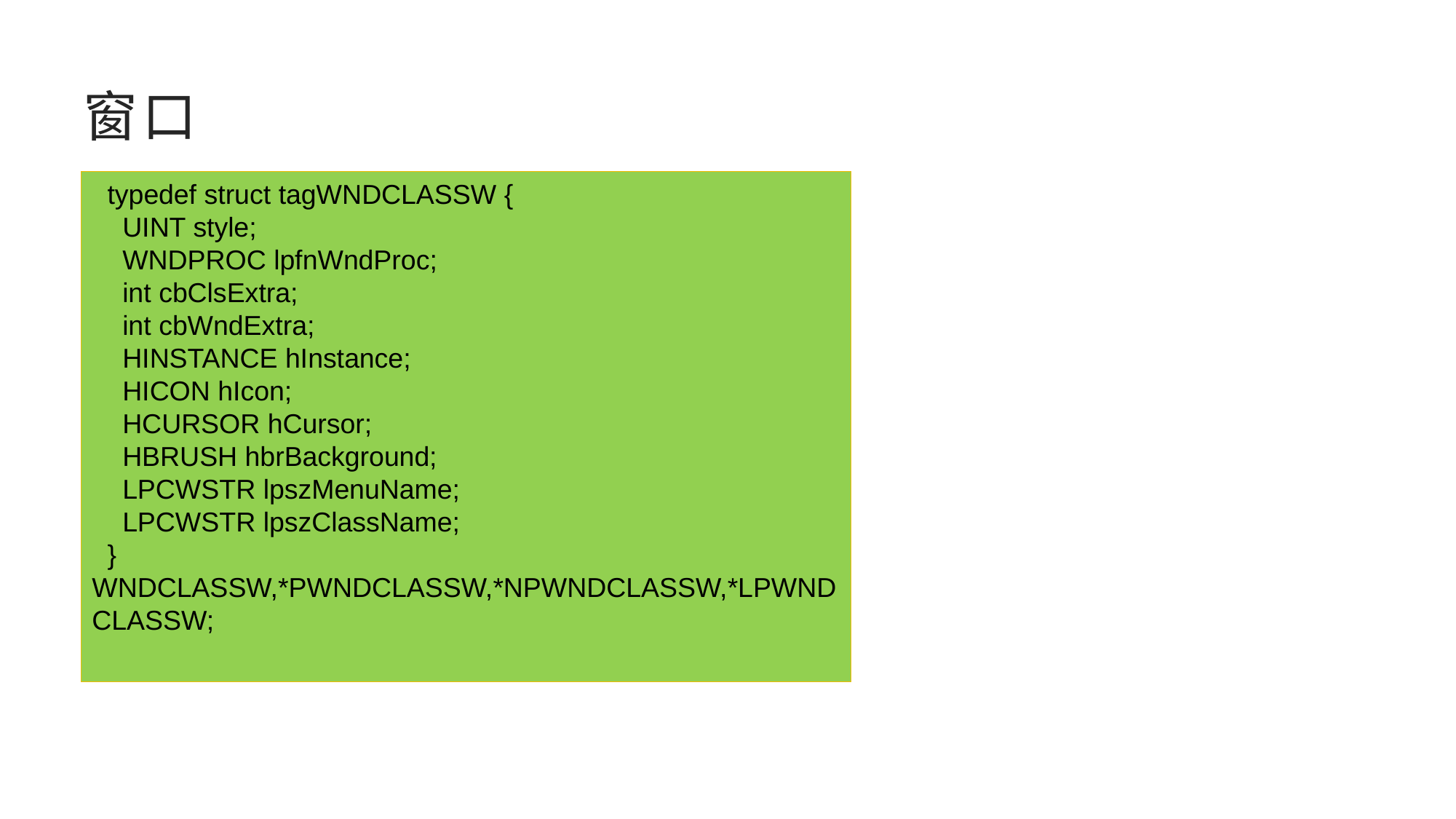

# 窗口
  typedef struct tagWNDCLASSW {
    UINT style;
    WNDPROC lpfnWndProc;
    int cbClsExtra;
    int cbWndExtra;
    HINSTANCE hInstance;
    HICON hIcon;
    HCURSOR hCursor;
    HBRUSH hbrBackground;
    LPCWSTR lpszMenuName;
    LPCWSTR lpszClassName;
  } WNDCLASSW,*PWNDCLASSW,*NPWNDCLASSW,*LPWNDCLASSW;